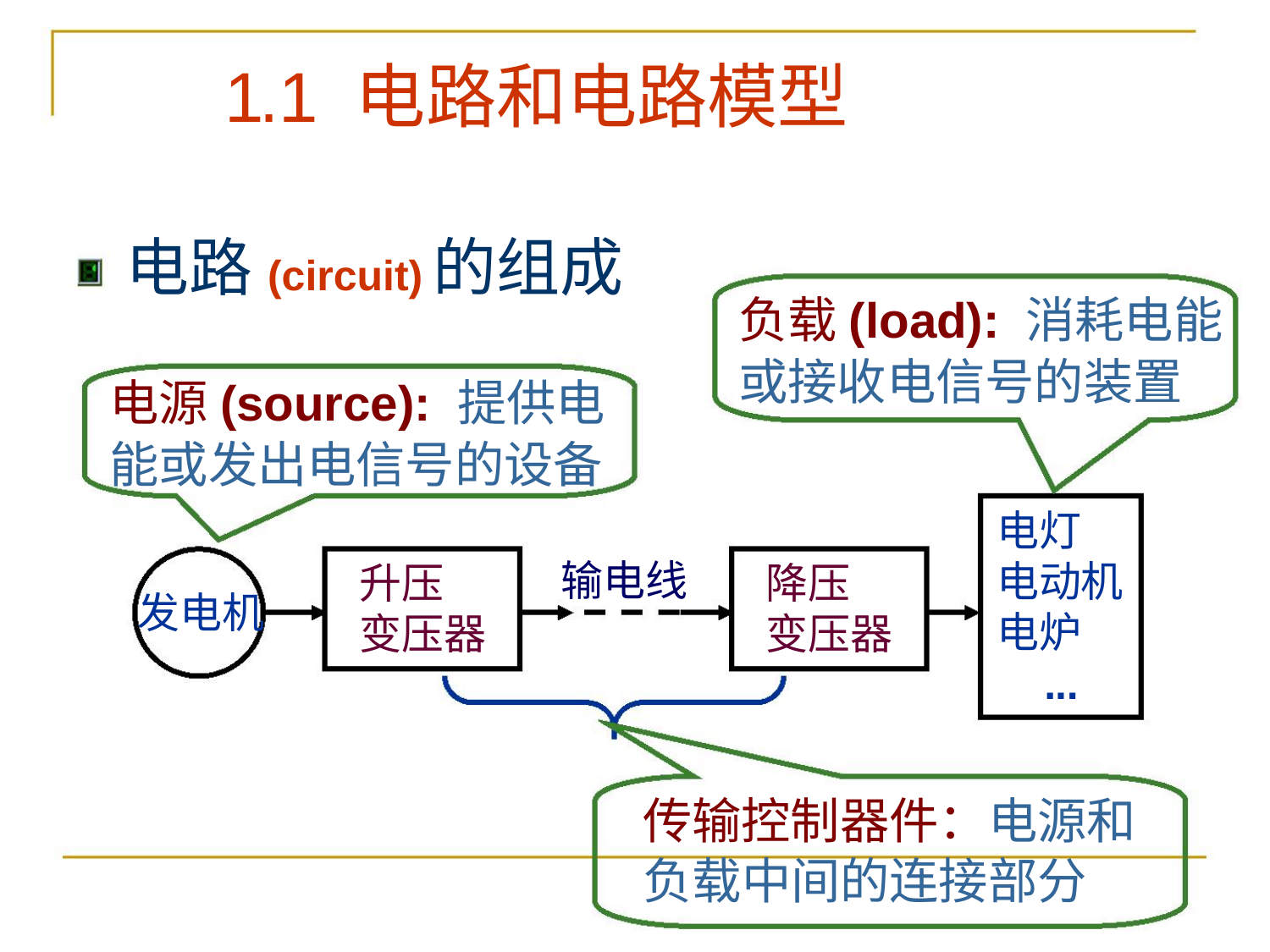

1
.1 电路和电路模型
电路(circuit)的组成
负载(load): 消耗电能
或接收电信号的装置
电源(source): 提供电
能或发出电信号的设备
电灯
电动机
电炉
输电线
升压
变压器
降压
变压器
发电机
.
..
传输控制器件：电源和
负载中间的连接部分